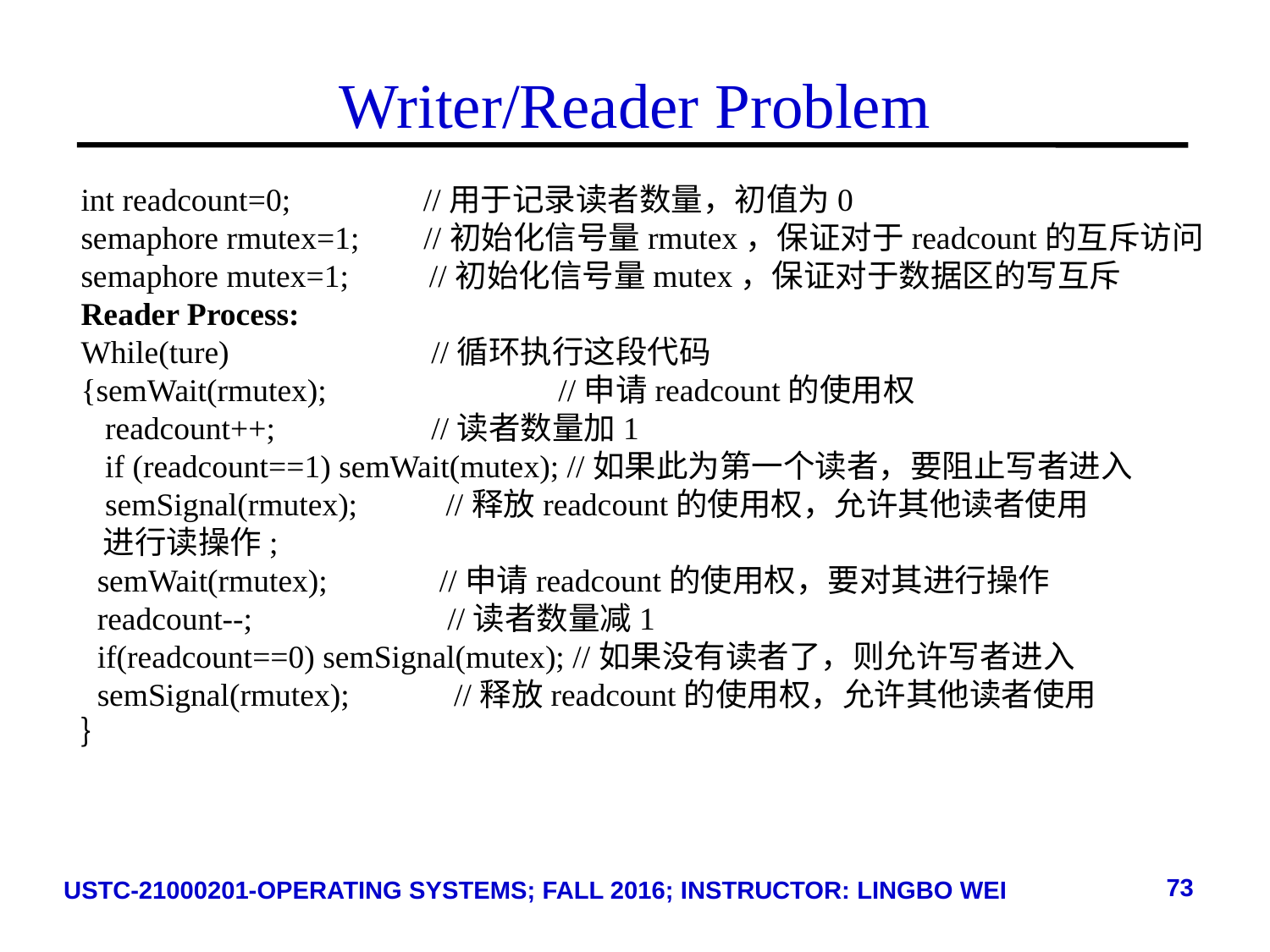

# Writer/Reader Problem
int readcount=0;	           //用于记录读者数量，初值为0
semaphore rmutex=1;        //初始化信号量rmutex，保证对于readcount的互斥访问
semaphore mutex=1;          //初始化信号量mutex，保证对于数据区的写互斥
Reader Process:
While(ture)	            //循环执行这段代码
{semWait(rmutex); 	            //申请readcount的使用权
   readcount++;	            //读者数量加1
   if (readcount==1) semWait(mutex); //如果此为第一个读者，要阻止写者进入
   semSignal(rmutex);           //释放readcount的使用权，允许其他读者使用
  进行读操作;
  semWait(rmutex);	             //申请readcount的使用权，要对其进行操作
  readcount--;	              //读者数量减1
  if(readcount==0) semSignal(mutex); //如果没有读者了，则允许写者进入
  semSignal(rmutex);             //释放readcount的使用权，允许其他读者使用
｝
73
USTC-21000201-OPERATING SYSTEMS; FALL 2016; INSTRUCTOR: LINGBO WEI